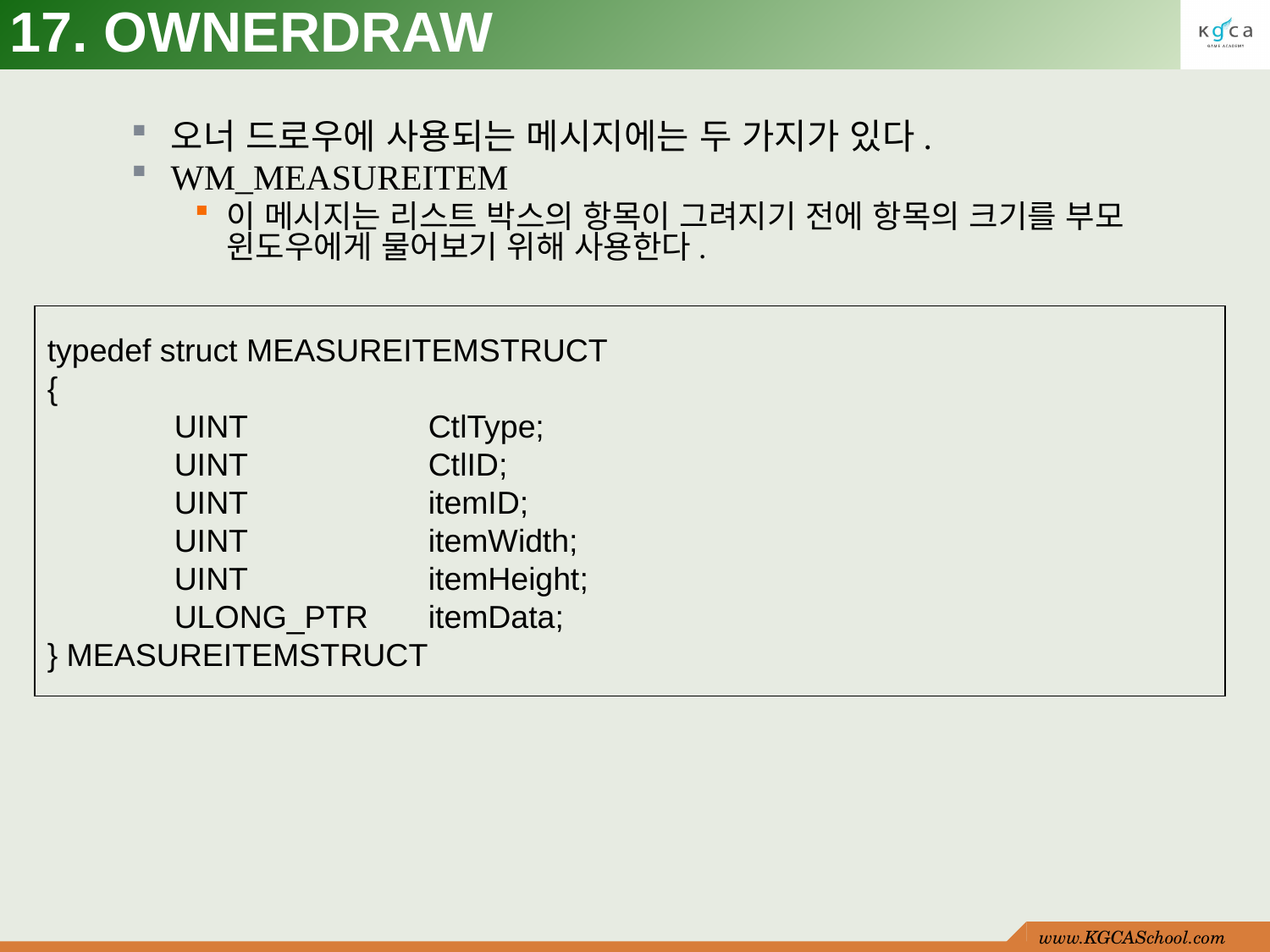

# 17. OWNERDRAW
오너 드로우에 사용되는 메시지에는 두 가지가 있다.
WM_MEASUREITEM
이 메시지는 리스트 박스의 항목이 그려지기 전에 항목의 크기를 부모 윈도우에게 물어보기 위해 사용한다.
typedef struct MEASUREITEMSTRUCT
{
	UINT 		CtlType;
	UINT 		CtlID;
	UINT 		itemID;
	UINT 		itemWidth;
	UINT 		itemHeight;
	ULONG_PTR 	itemData;
} MEASUREITEMSTRUCT